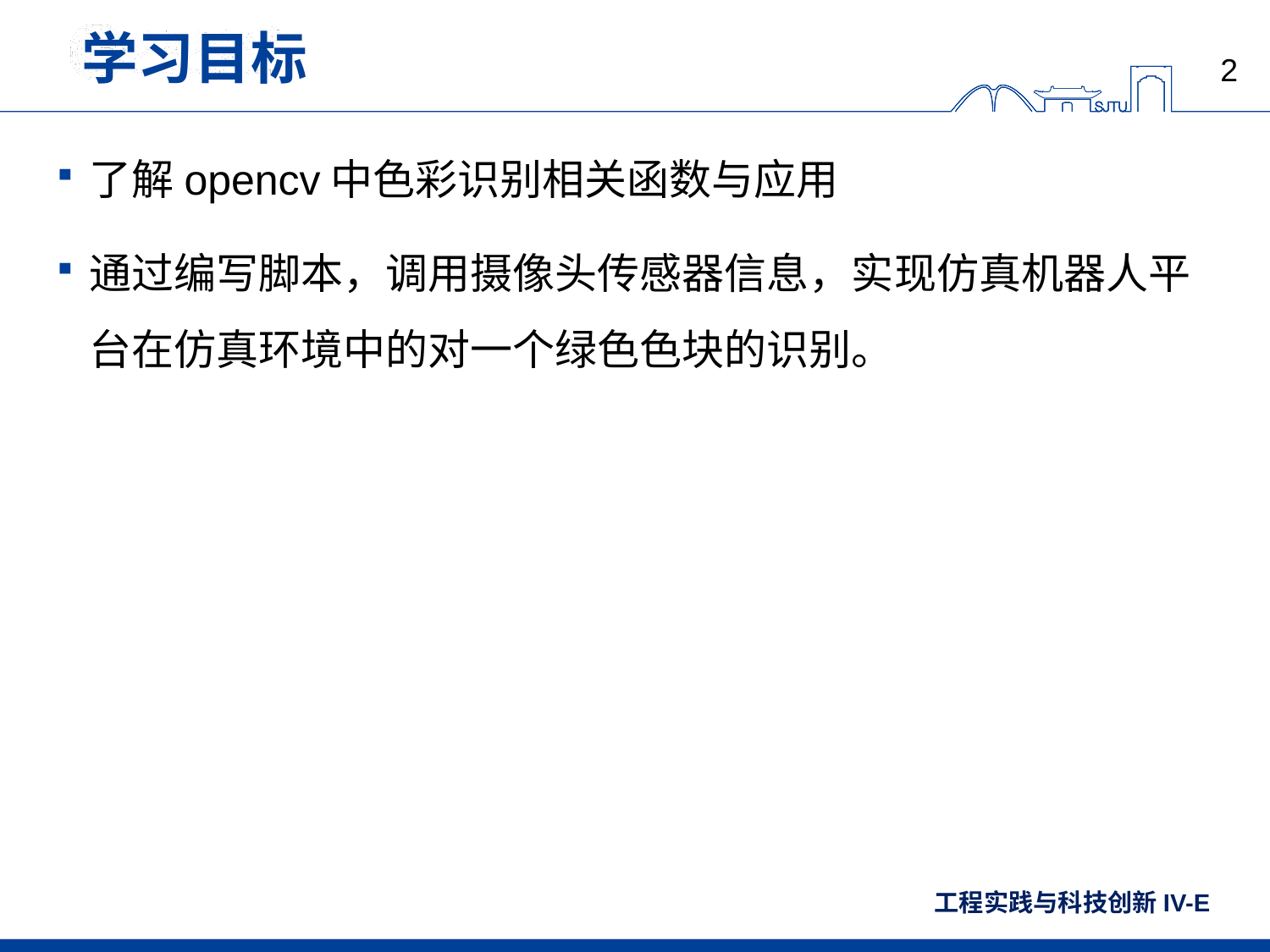

# 学习目标
2
了解opencv中色彩识别相关函数与应用
通过编写脚本，调用摄像头传感器信息，实现仿真机器人平台在仿真环境中的对一个绿色色块的识别。